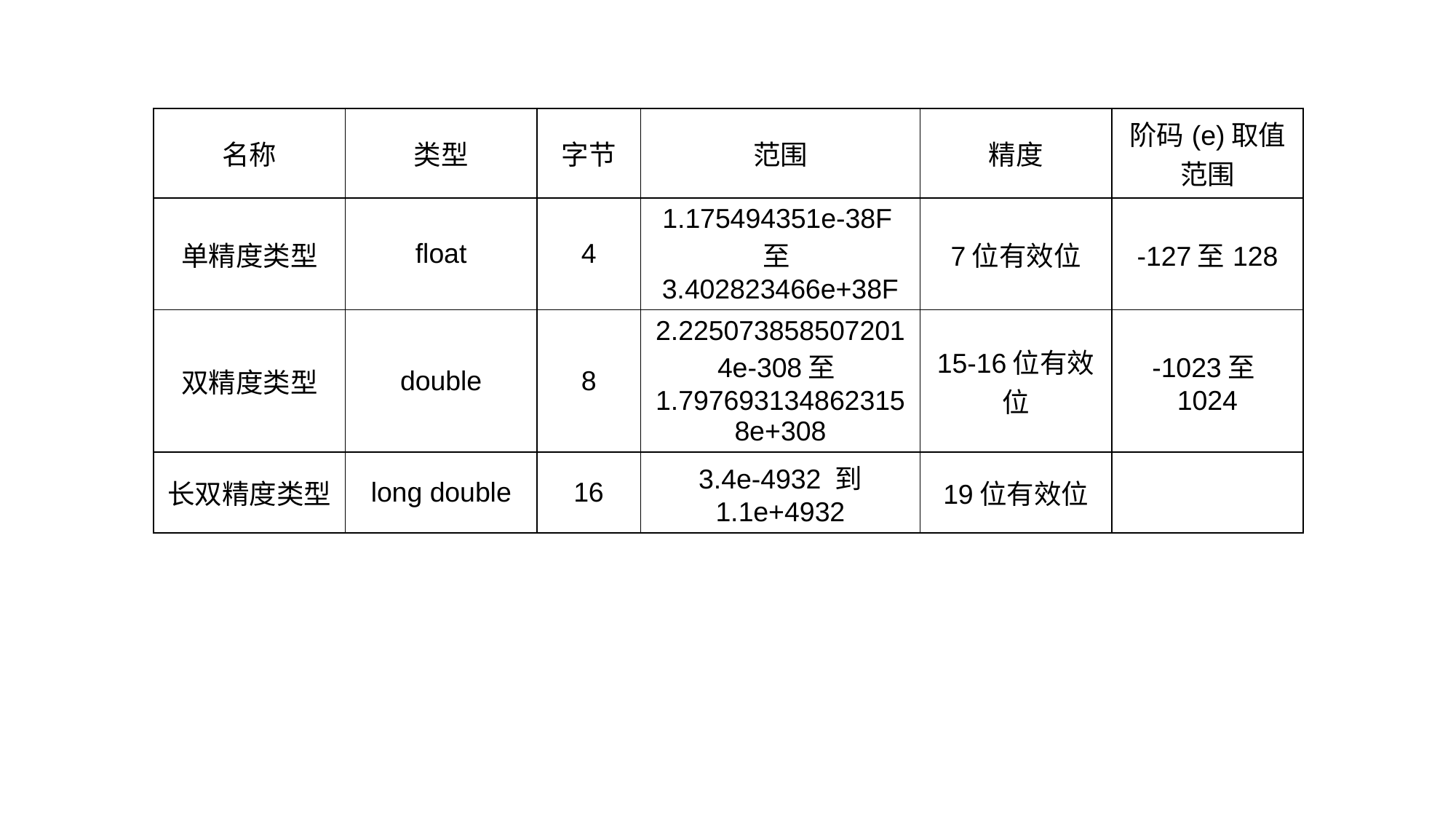

| 名称 | 类型 | 字节 | 范围 | 精度 | 阶码(e)取值范围 |
| --- | --- | --- | --- | --- | --- |
| 单精度类型 | float | 4 | 1.175494351e-38F至3.402823466e+38F | 7位有效位 | -127至128 |
| 双精度类型 | double | 8 | 2.2250738585072014e-308至1.7976931348623158e+308 | 15-16位有效位 | -1023至1024 |
| 长双精度类型 | long double | 16 | 3.4e-4932 到 1.1e+4932 | 19位有效位 |  |